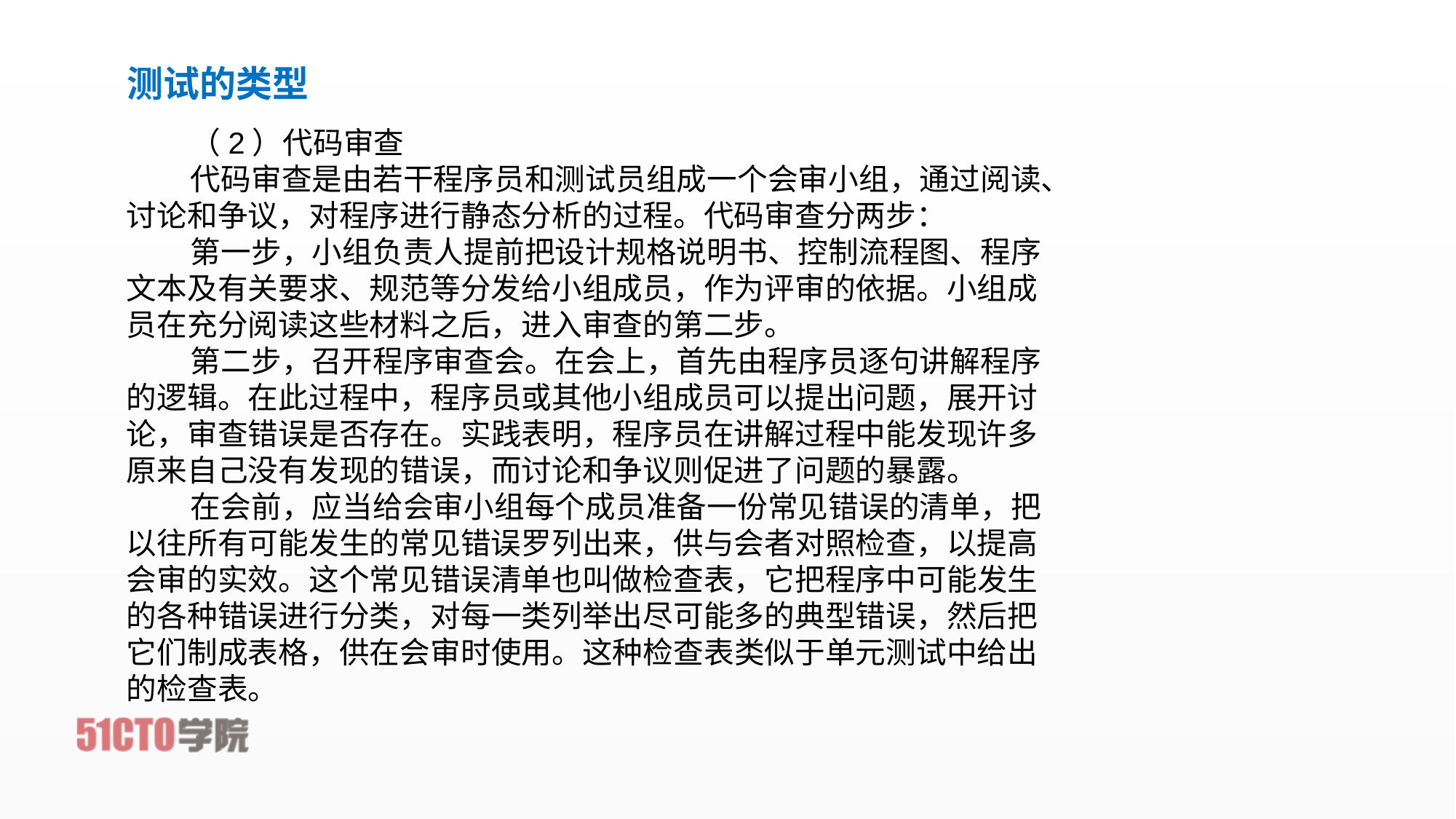

# 测试的类型
（2）代码审查
代码审查是由若干程序员和测试员组成一个会审小组，通过阅读、讨论和争议，对程序进行静态分析的过程。代码审查分两步：
第一步，小组负责人提前把设计规格说明书、控制流程图、程序文本及有关要求、规范等分发给小组成员，作为评审的依据。小组成员在充分阅读这些材料之后，进入审查的第二步。
第二步，召开程序审查会。在会上，首先由程序员逐句讲解程序的逻辑。在此过程中，程序员或其他小组成员可以提出问题，展开讨论，审查错误是否存在。实践表明，程序员在讲解过程中能发现许多原来自己没有发现的错误，而讨论和争议则促进了问题的暴露。
在会前，应当给会审小组每个成员准备一份常见错误的清单，把以往所有可能发生的常见错误罗列出来，供与会者对照检查，以提高会审的实效。这个常见错误清单也叫做检查表，它把程序中可能发生的各种错误进行分类，对每一类列举出尽可能多的典型错误，然后把它们制成表格，供在会审时使用。这种检查表类似于单元测试中给出的检查表。